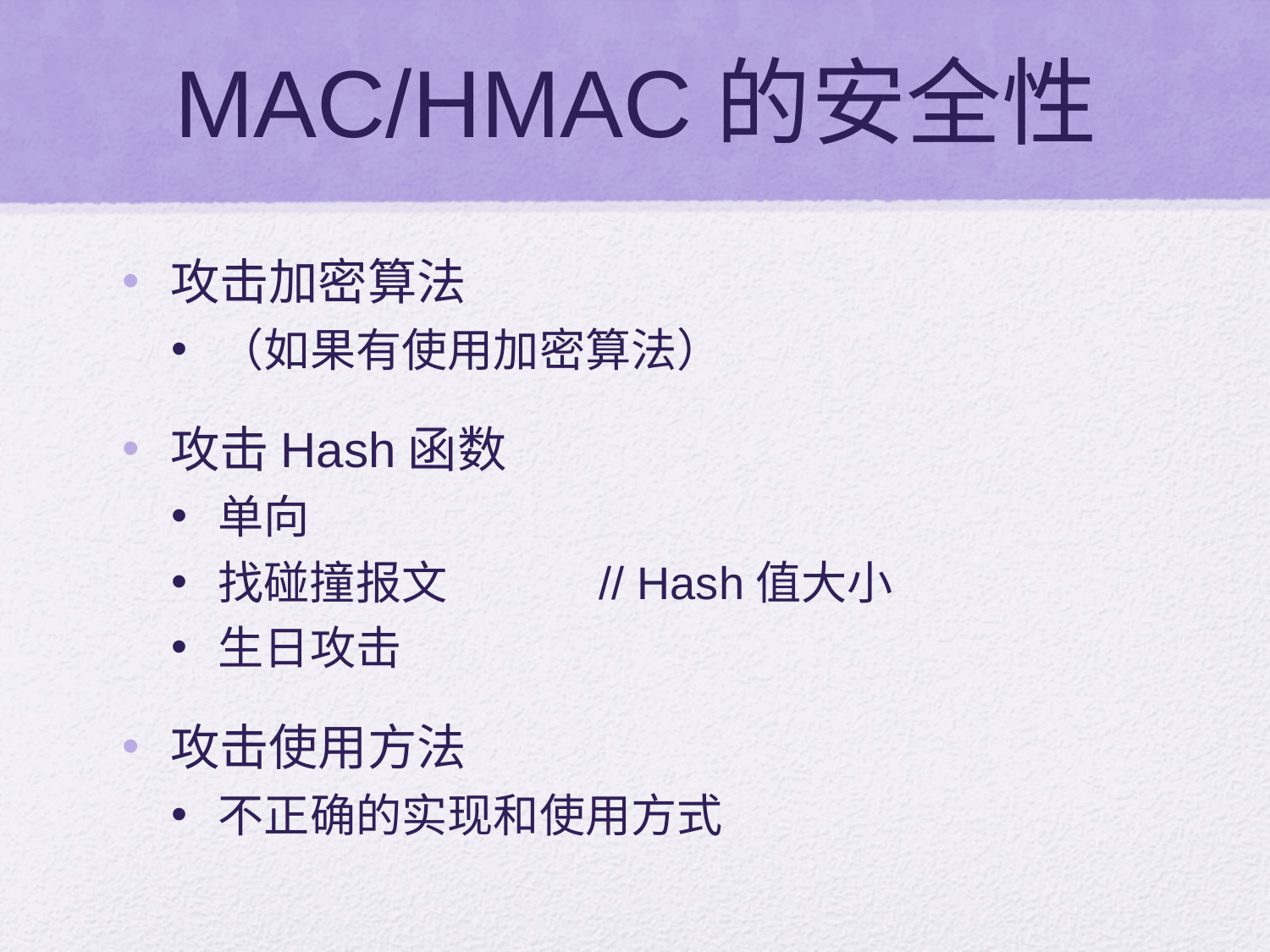

# MAC/HMAC的安全性
攻击加密算法
（如果有使用加密算法）
攻击Hash函数
单向
找碰撞报文		// Hash值大小
生日攻击
攻击使用方法
不正确的实现和使用方式